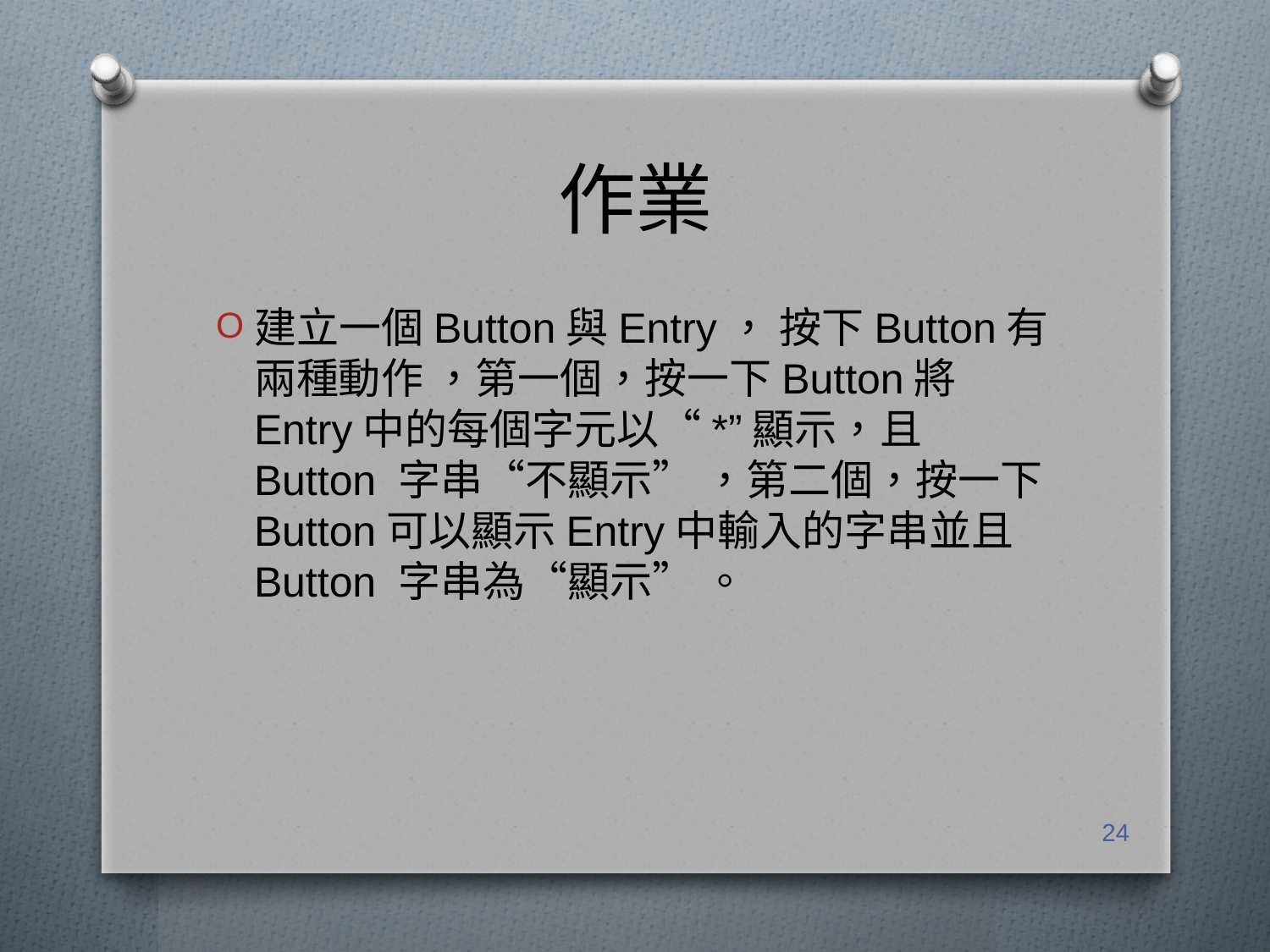

# 作業
建立一個Button與Entry， 按下Button有兩種動作 ，第一個，按一下Button將Entry中的每個字元以“*”顯示，且Button 字串“不顯示” ，第二個，按一下Button可以顯示Entry中輸入的字串並且Button 字串為“顯示” 。
24